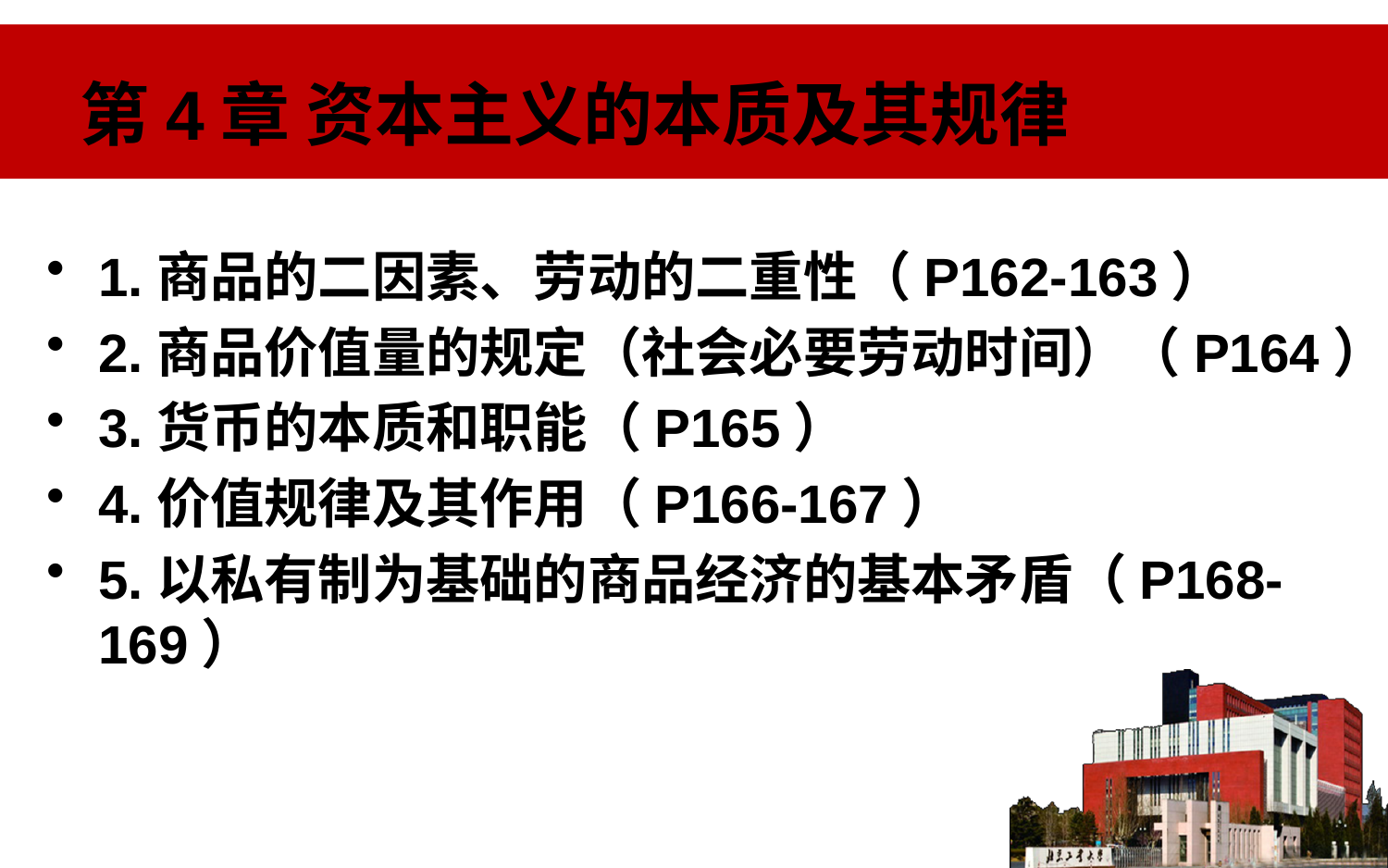

# 第4章 资本主义的本质及其规律
1.商品的二因素、劳动的二重性（P162-163）
2.商品价值量的规定（社会必要劳动时间）（P164）
3.货币的本质和职能（P165）
4.价值规律及其作用（P166-167）
5.以私有制为基础的商品经济的基本矛盾（P168-169）